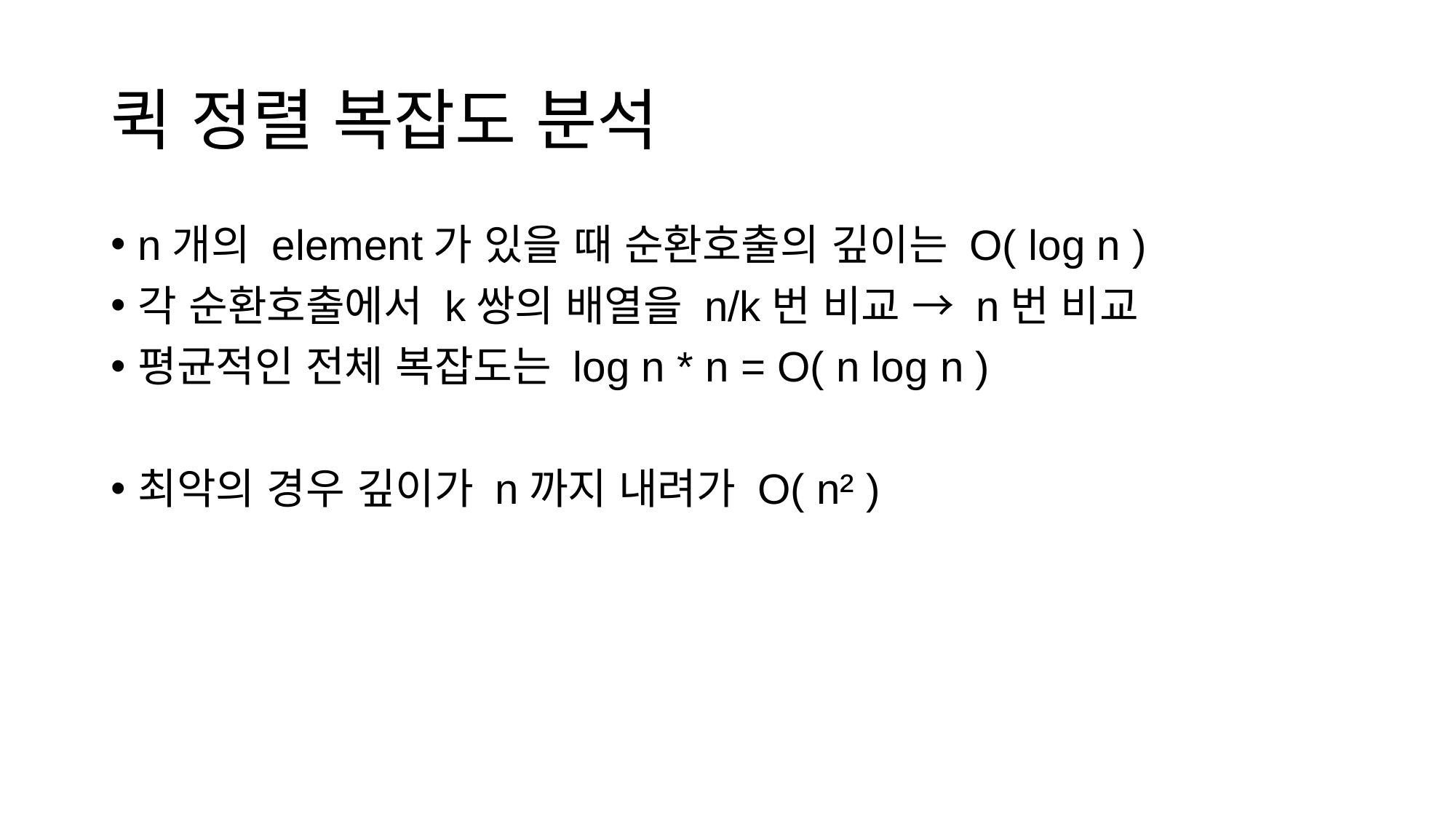

# 퀵 정렬 복잡도 분석
n개의 element가 있을 때 순환호출의 깊이는 O( log n )
각 순환호출에서 k쌍의 배열을 n/k번 비교 → n번 비교
평균적인 전체 복잡도는 log n * n = O( n log n )

최악의 경우 깊이가 n까지 내려가 O( n² )